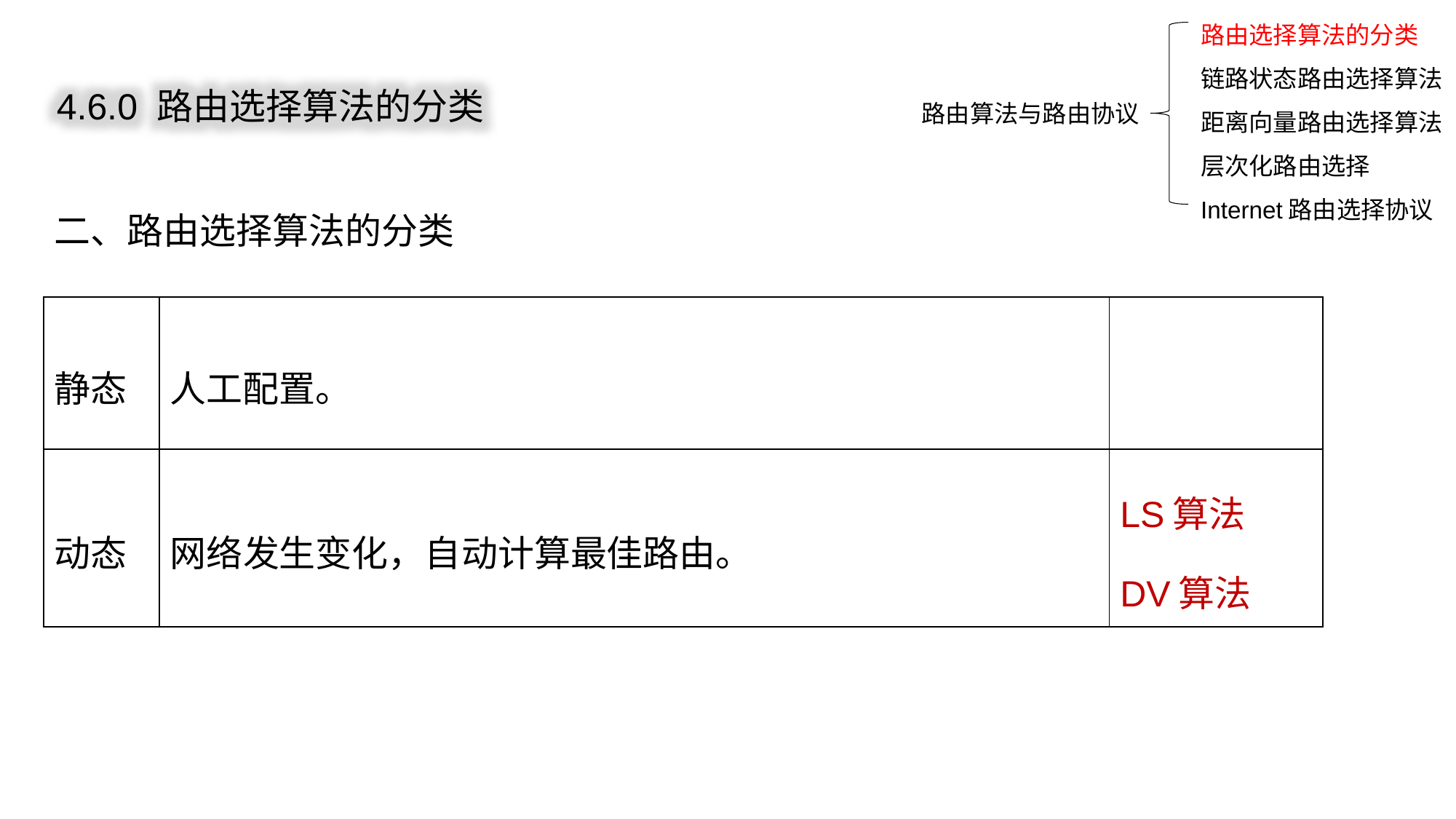

路由选择算法的分类
链路状态路由选择算法
距离向量路由选择算法
层次化路由选择
Internet路由选择协议

4.6.0 路由选择算法的分类
路由算法与路由协议
二、路由选择算法的分类
| 静态 | 人工配置。 |  |
| --- | --- | --- |
| 动态 | 网络发生变化，自动计算最佳路由。 | LS算法 DV算法 |